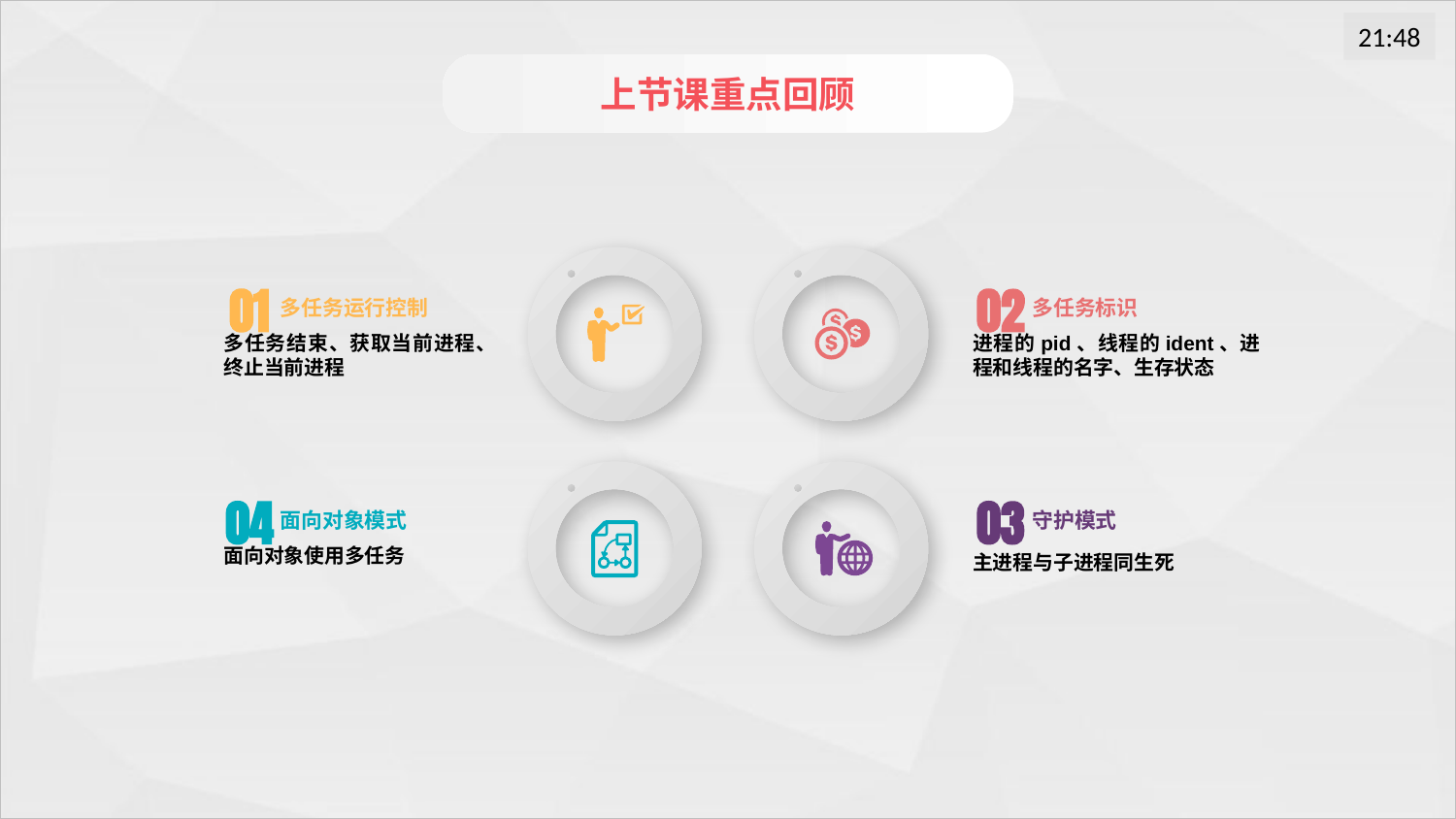

上节课重点回顾

01
多任务运行控制
多任务结束、获取当前进程、终止当前进程
02
多任务标识
进程的pid、线程的ident、进程和线程的名字、生存状态

03
守护模式
主进程与子进程同生死
04
面向对象模式
面向对象使用多任务